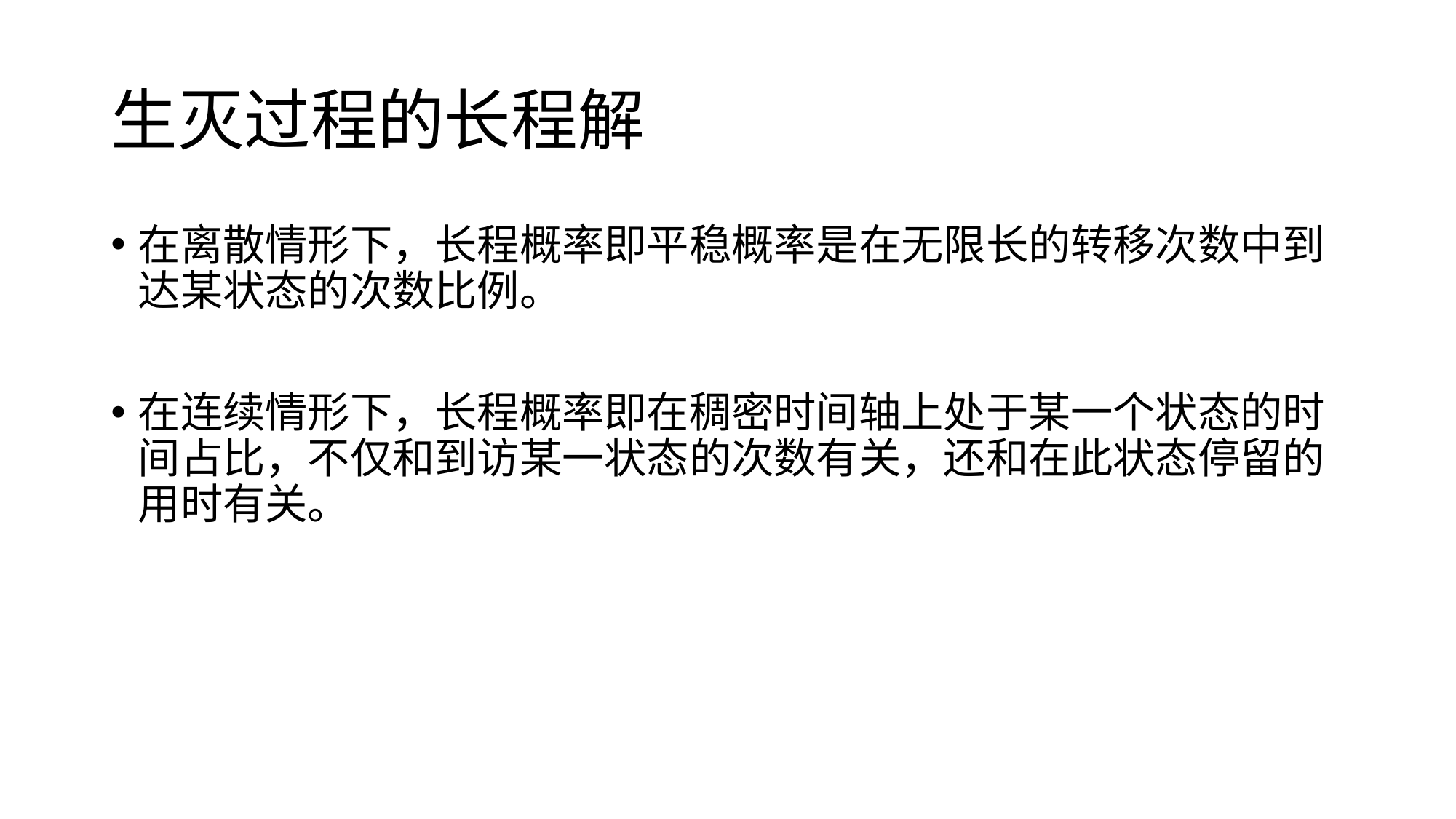

# 生灭过程的长程解
在离散情形下，长程概率即平稳概率是在无限长的转移次数中到达某状态的次数比例。

在连续情形下，长程概率即在稠密时间轴上处于某一个状态的时间占比，不仅和到访某一状态的次数有关，还和在此状态停留的用时有关。